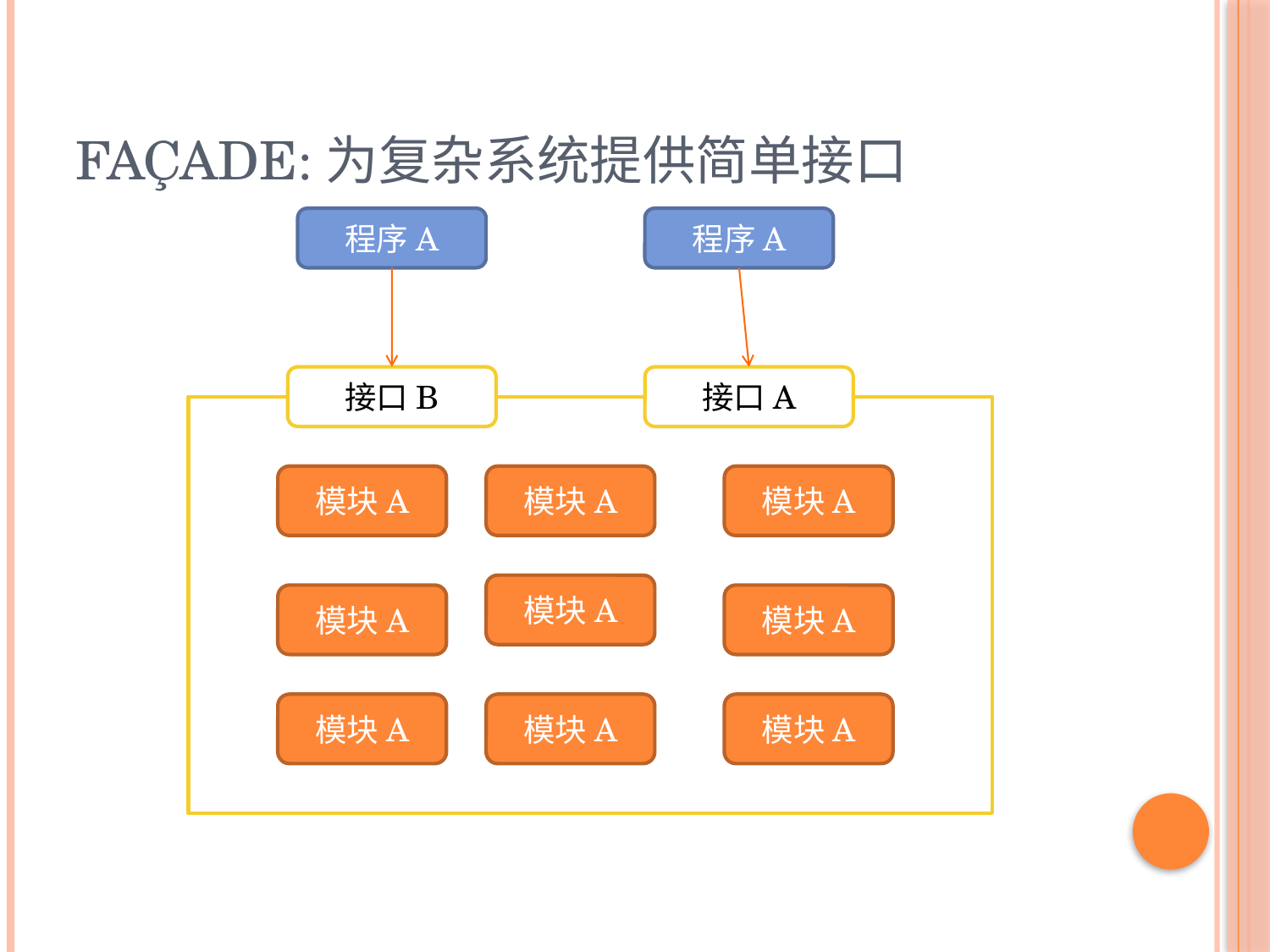

# Façade:为复杂系统提供简单接口
程序A
程序A
接口B
接口A

模块A
模块A
模块A
模块A
模块A
模块A
模块A
模块A
模块A